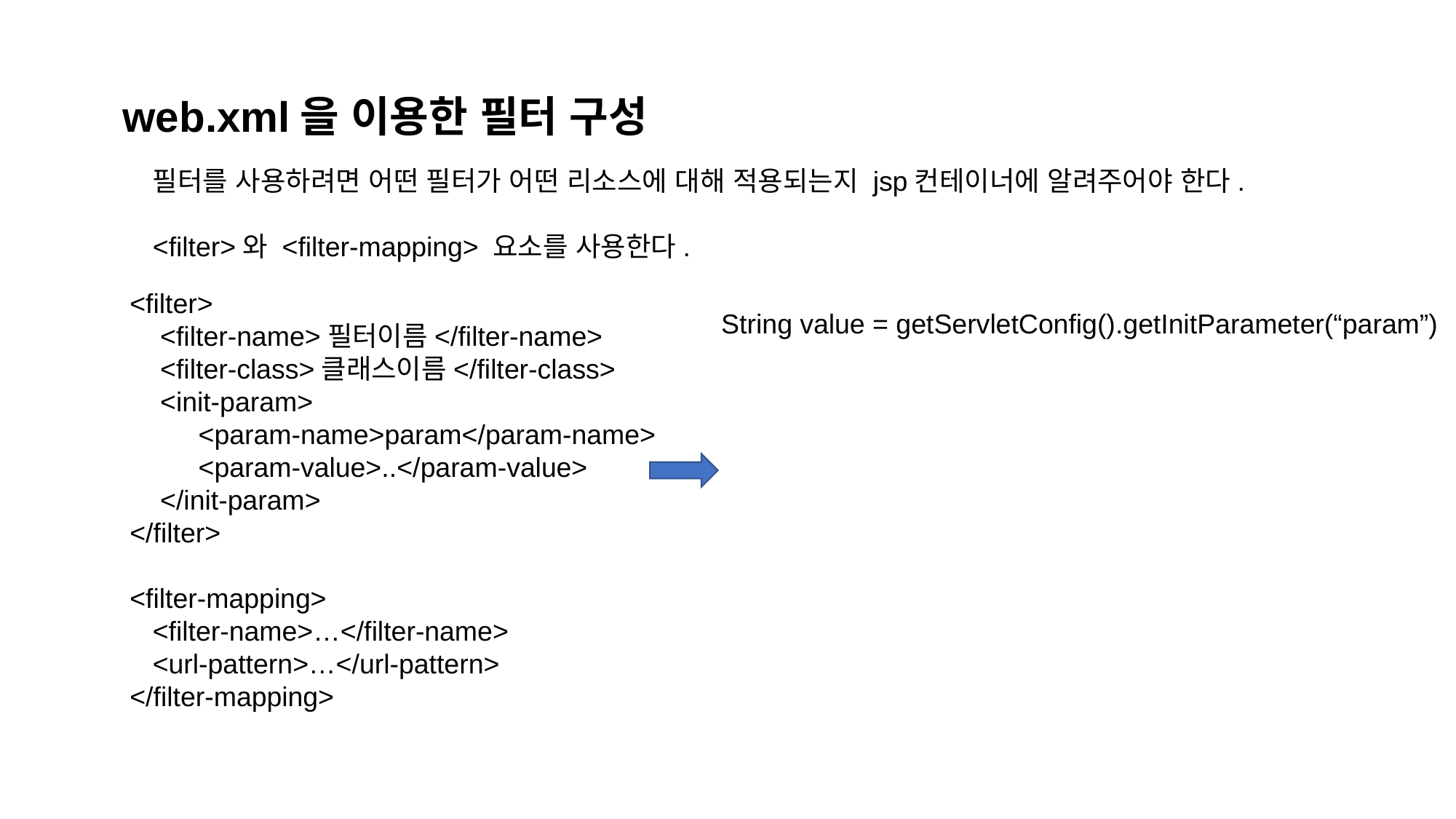

web.xml을 이용한 필터 구성
필터를 사용하려면 어떤 필터가 어떤 리소스에 대해 적용되는지 jsp컨테이너에 알려주어야 한다.

<filter>와 <filter-mapping> 요소를 사용한다.
<filter>
    <filter-name>필터이름</filter-name>
    <filter-class>클래스이름</filter-class>
    <init-param>
         <param-name>param</param-name>
         <param-value>..</param-value>
    </init-param>
</filter>

<filter-mapping>
   <filter-name>…</filter-name>
   <url-pattern>…</url-pattern>
</filter-mapping>
String value = getServletConfig().getInitParameter(“param”)